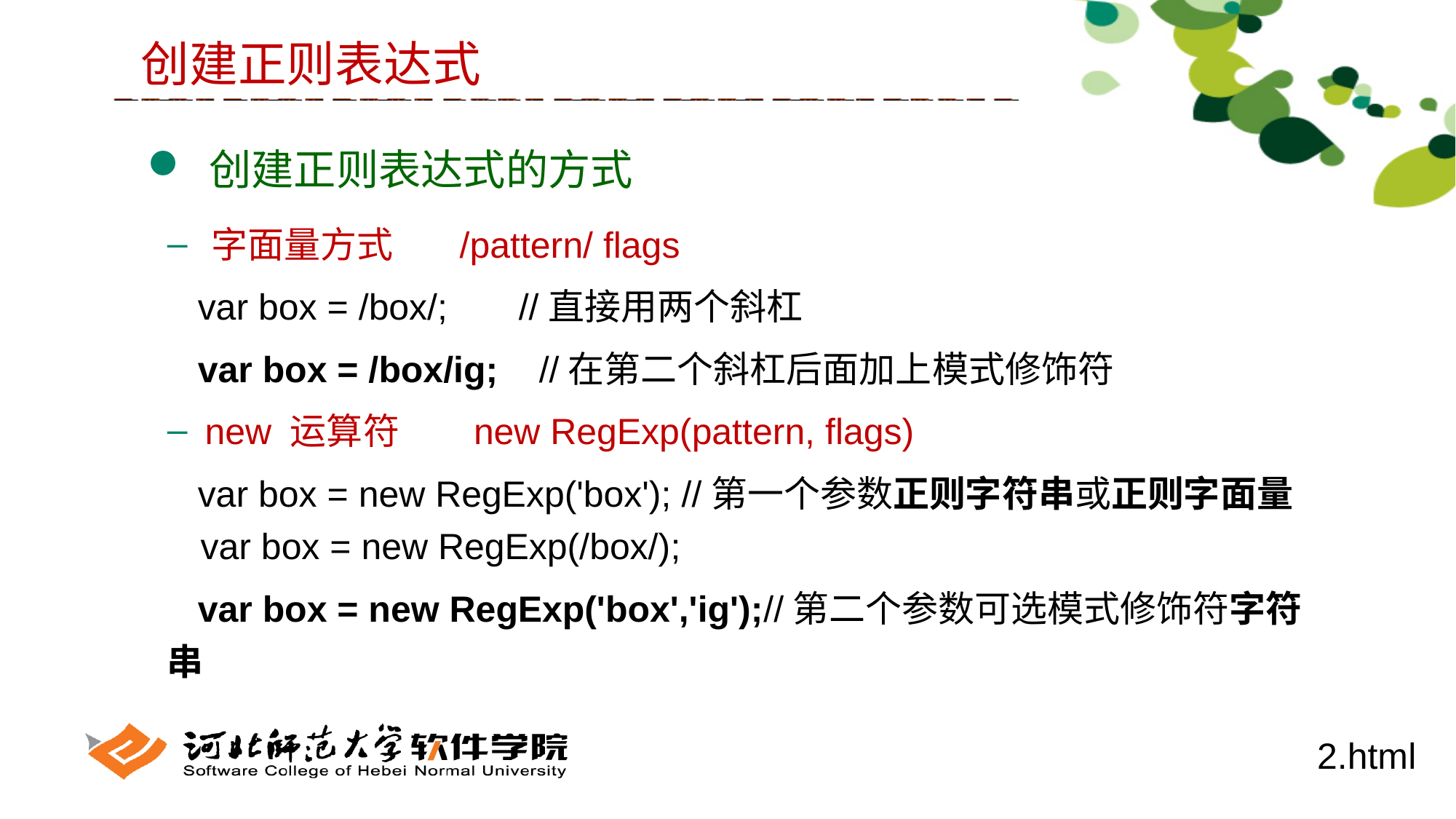

创建正则表达式
 创建正则表达式的方式
 字面量方式       /pattern/ flags
   var box = /box/;       //直接用两个斜杠
   var box = /box/ig;    //在第二个斜杠后面加上模式修饰符
 new 运算符        new RegExp(pattern, flags)
   var box = new RegExp('box'); //第一个参数正则字符串或正则字面量
   var box = new RegExp(/box/);
   var box = new RegExp('box','ig');//第二个参数可选模式修饰符字符串

2.html